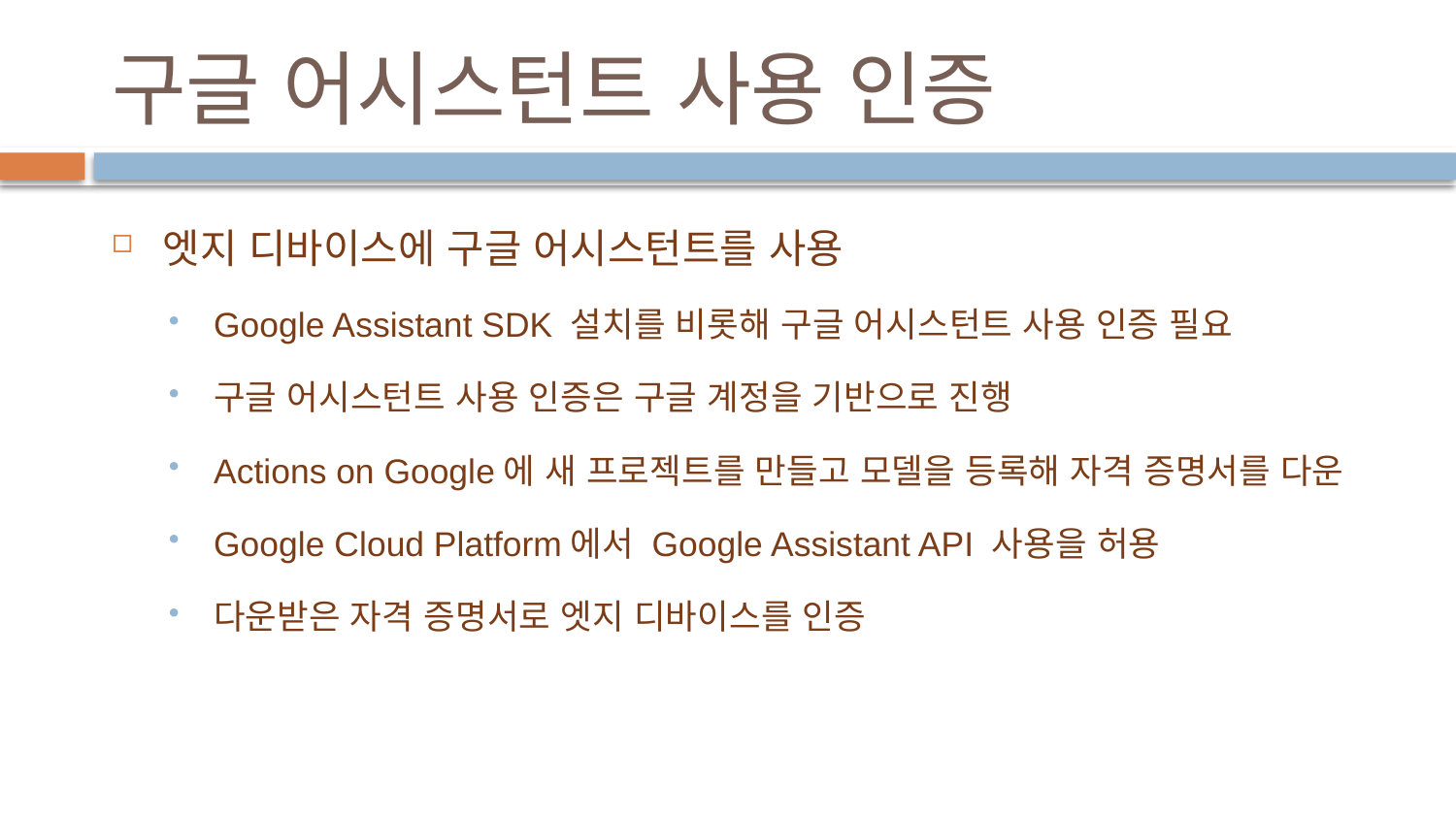

# 구글 어시스턴트 사용 인증
엣지 디바이스에 구글 어시스턴트를 사용
Google Assistant SDK 설치를 비롯해 구글 어시스턴트 사용 인증 필요
구글 어시스턴트 사용 인증은 구글 계정을 기반으로 진행
Actions on Google에 새 프로젝트를 만들고 모델을 등록해 자격 증명서를 다운
Google Cloud Platform에서 Google Assistant API 사용을 허용
다운받은 자격 증명서로 엣지 디바이스를 인증